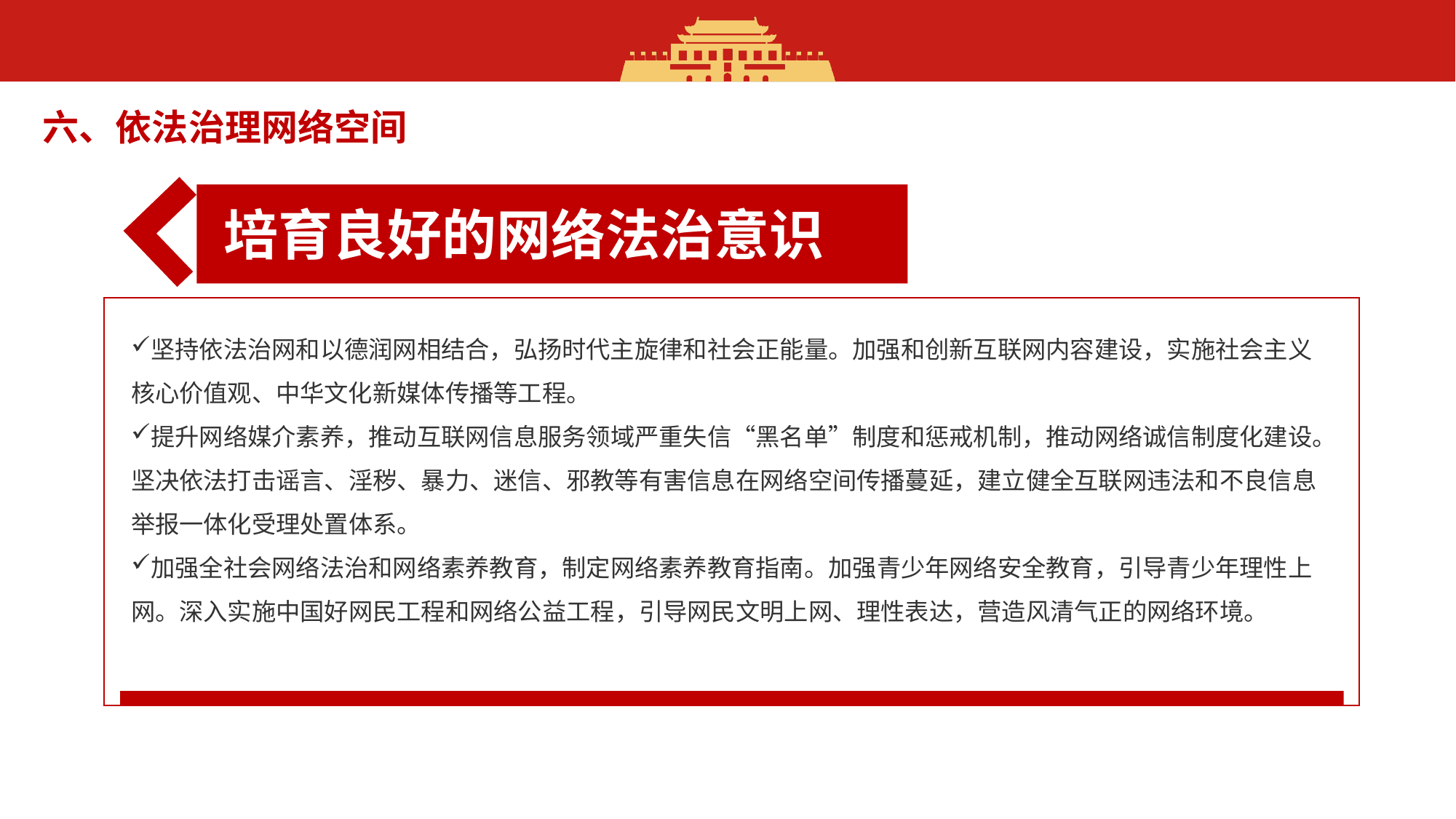

培育良好的网络法治意识

坚持依法治网和以德润网相结合，弘扬时代主旋律和社会正能量。加强和创新互联网内容建设，实施社会主义核心价值观、中华文化新媒体传播等工程。
提升网络媒介素养，推动互联网信息服务领域严重失信“黑名单”制度和惩戒机制，推动网络诚信制度化建设。坚决依法打击谣言、淫秽、暴力、迷信、邪教等有害信息在网络空间传播蔓延，建立健全互联网违法和不良信息举报一体化受理处置体系。
加强全社会网络法治和网络素养教育，制定网络素养教育指南。加强青少年网络安全教育，引导青少年理性上网。深入实施中国好网民工程和网络公益工程，引导网民文明上网、理性表达，营造风清气正的网络环境。